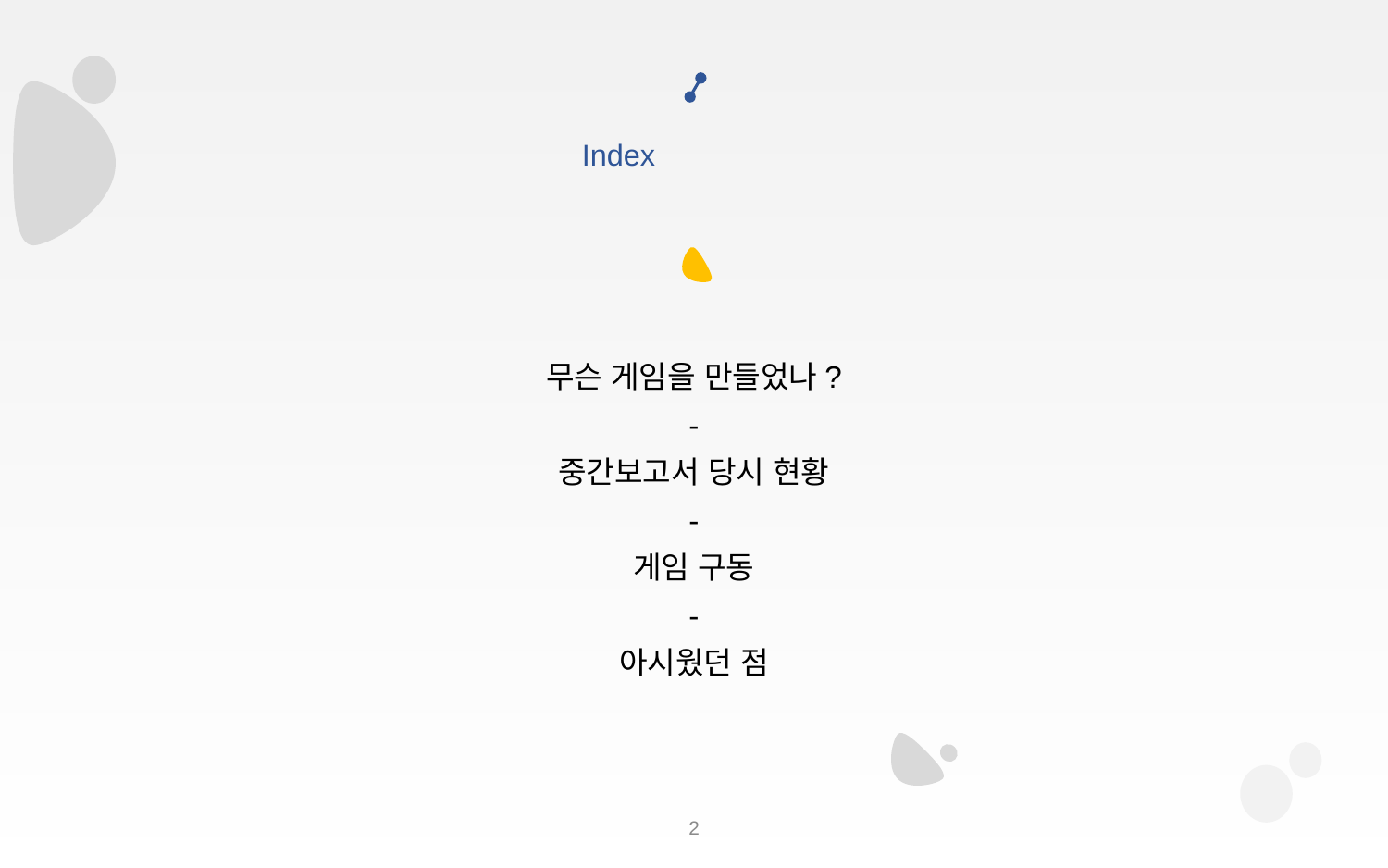

# Index

무슨 게임을 만들었나?
-
중간보고서 당시 현황
-
게임 구동
-
아시웠던 점

2